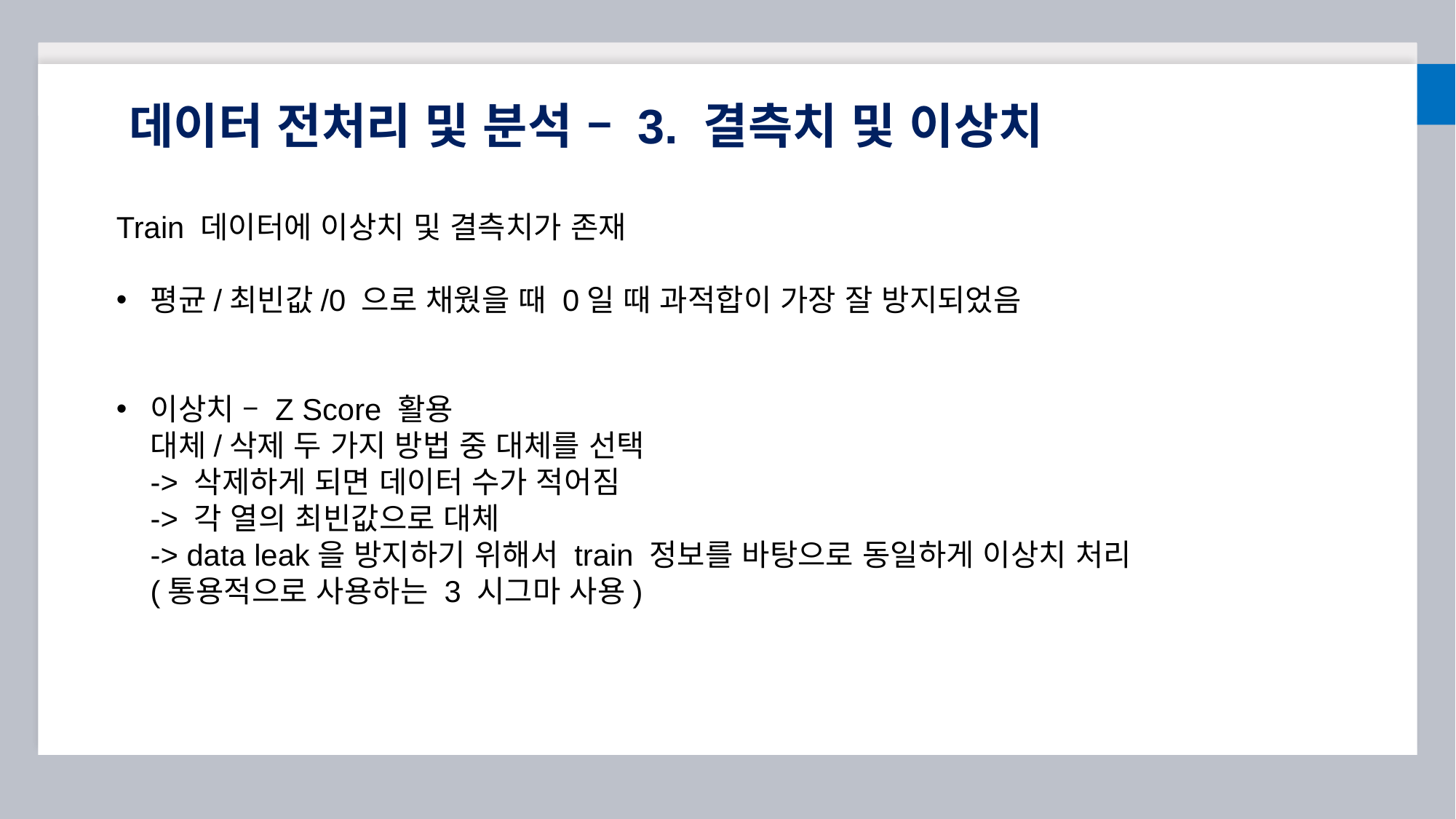

데이터 전처리 및 분석 – 3. 결측치 및 이상치
Train 데이터에 이상치 및 결측치가 존재

평균/최빈값/0 으로 채웠을 때 0일 때 과적합이 가장 잘 방지되었음

이상치 – Z Score 활용
대체/삭제 두 가지 방법 중 대체를 선택
-> 삭제하게 되면 데이터 수가 적어짐
-> 각 열의 최빈값으로 대체
-> data leak을 방지하기 위해서 train 정보를 바탕으로 동일하게 이상치 처리
(통용적으로 사용하는 3 시그마 사용)